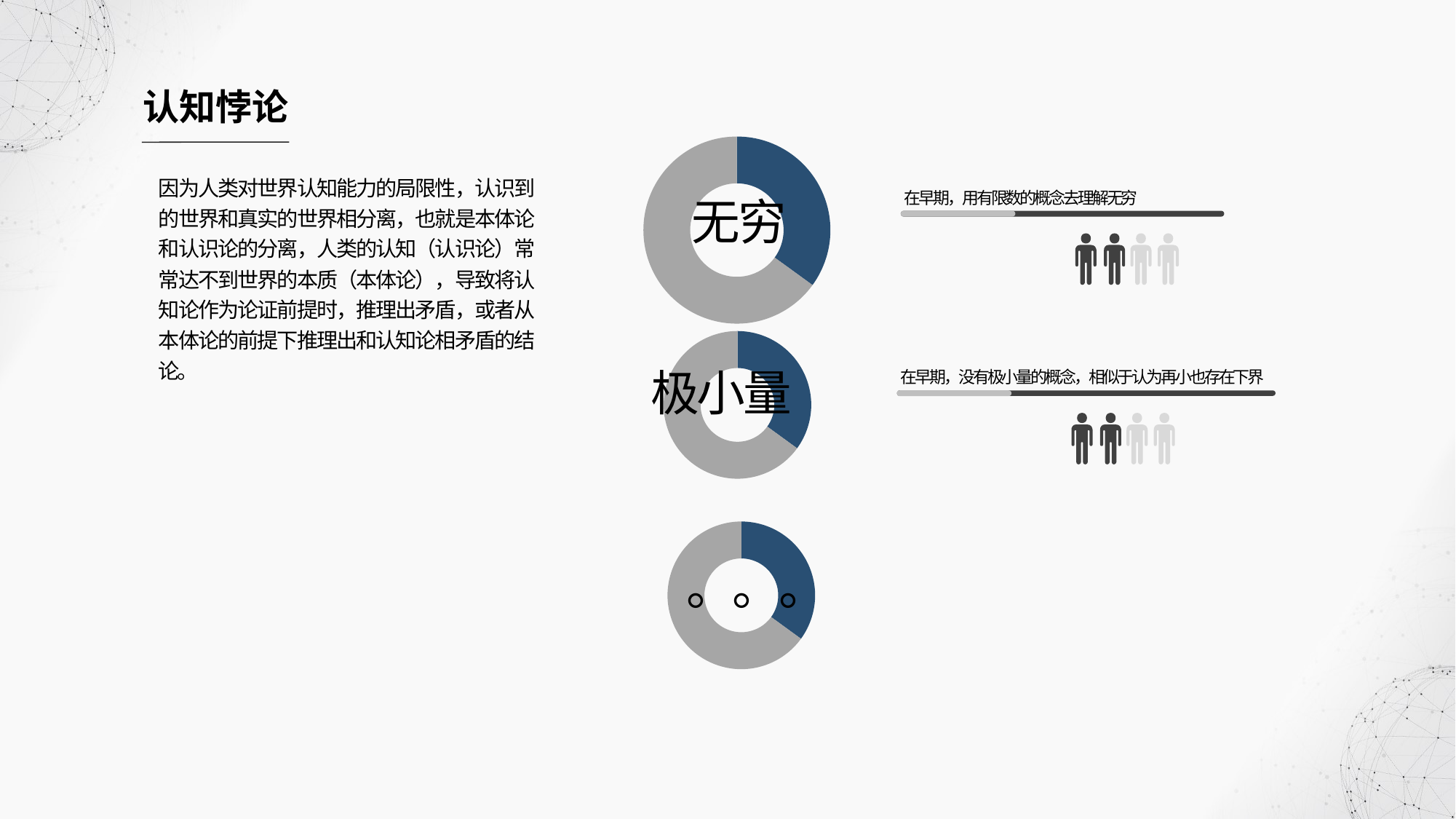

认知悖论

### Chart

| Category | 销售额 |
|---|---|
| 第一季度 | 35.0 |
| 第二季度 | 65.0 |
无穷
因为人类对世界认知能力的局限性，认识到的世界和真实的世界相分离，也就是本体论和认识论的分离，人类的认知（认识论）常常达不到世界的本质（本体论），导致将认知论作为论证前提时，推理出矛盾，或者从本体论的前提下推理出和认知论相矛盾的结论。

在早期，用有限数的概念去理解无穷

### Chart

| Category | 销售额 |
|---|---|
| 第一季度 | 35.0 |
| 第二季度 | 65.0 |
极小量
在早期，没有极小量的概念，相似于认为再小也存在下界

### Chart

| Category | 销售额 |
|---|---|
| 第一季度 | 35.0 |
| 第二季度 | 65.0 |
  。。。